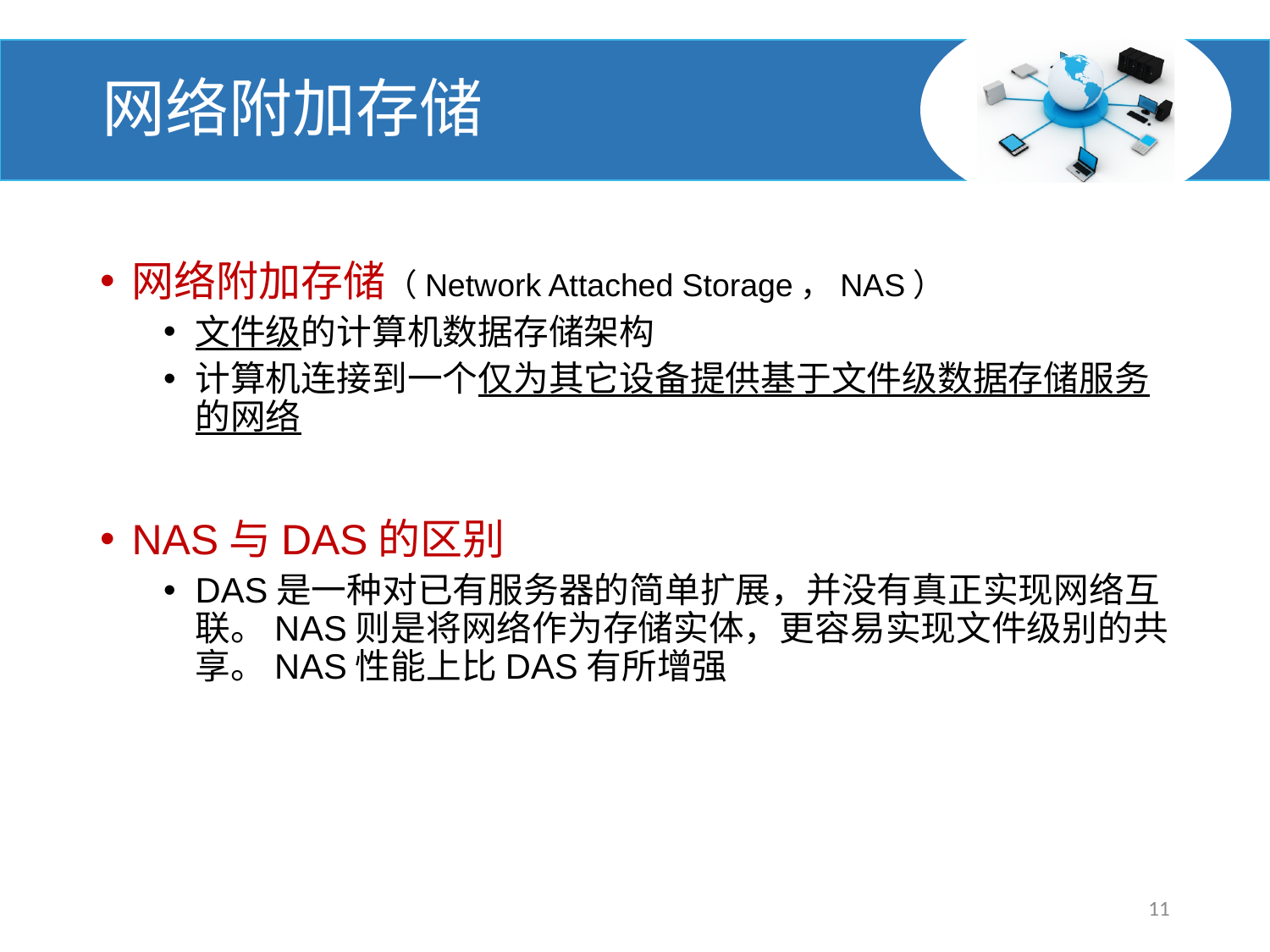

# 网络附加存储
网络附加存储（Network Attached Storage，NAS）
文件级的计算机数据存储架构
计算机连接到一个仅为其它设备提供基于文件级数据存储服务的网络

NAS与DAS的区别
DAS是一种对已有服务器的简单扩展，并没有真正实现网络互联。NAS则是将网络作为存储实体，更容易实现文件级别的共享。NAS性能上比DAS有所增强

11